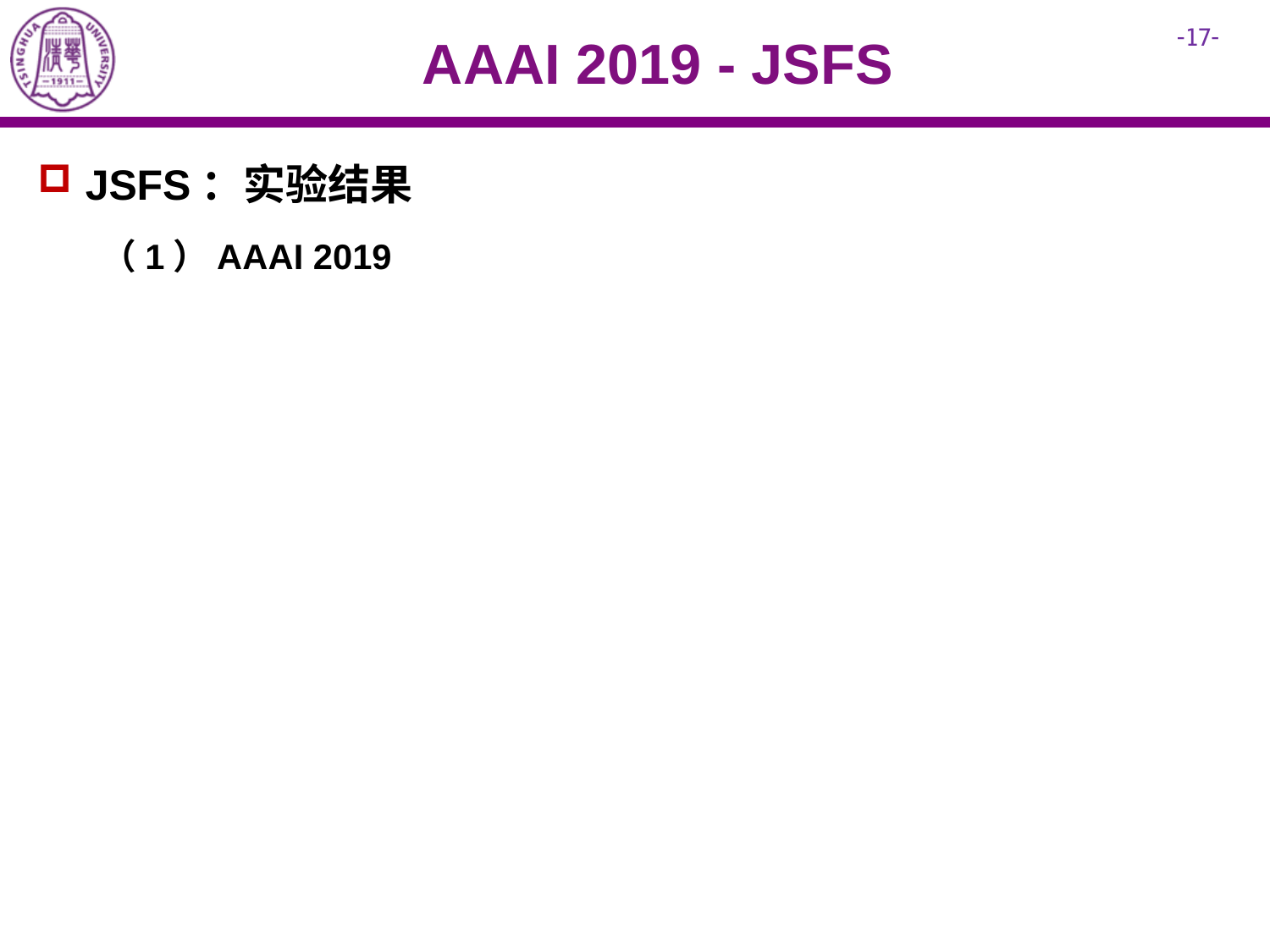

# AAAI 2019 - JSFS
JSFS：实验结果
（1）AAAI 2019